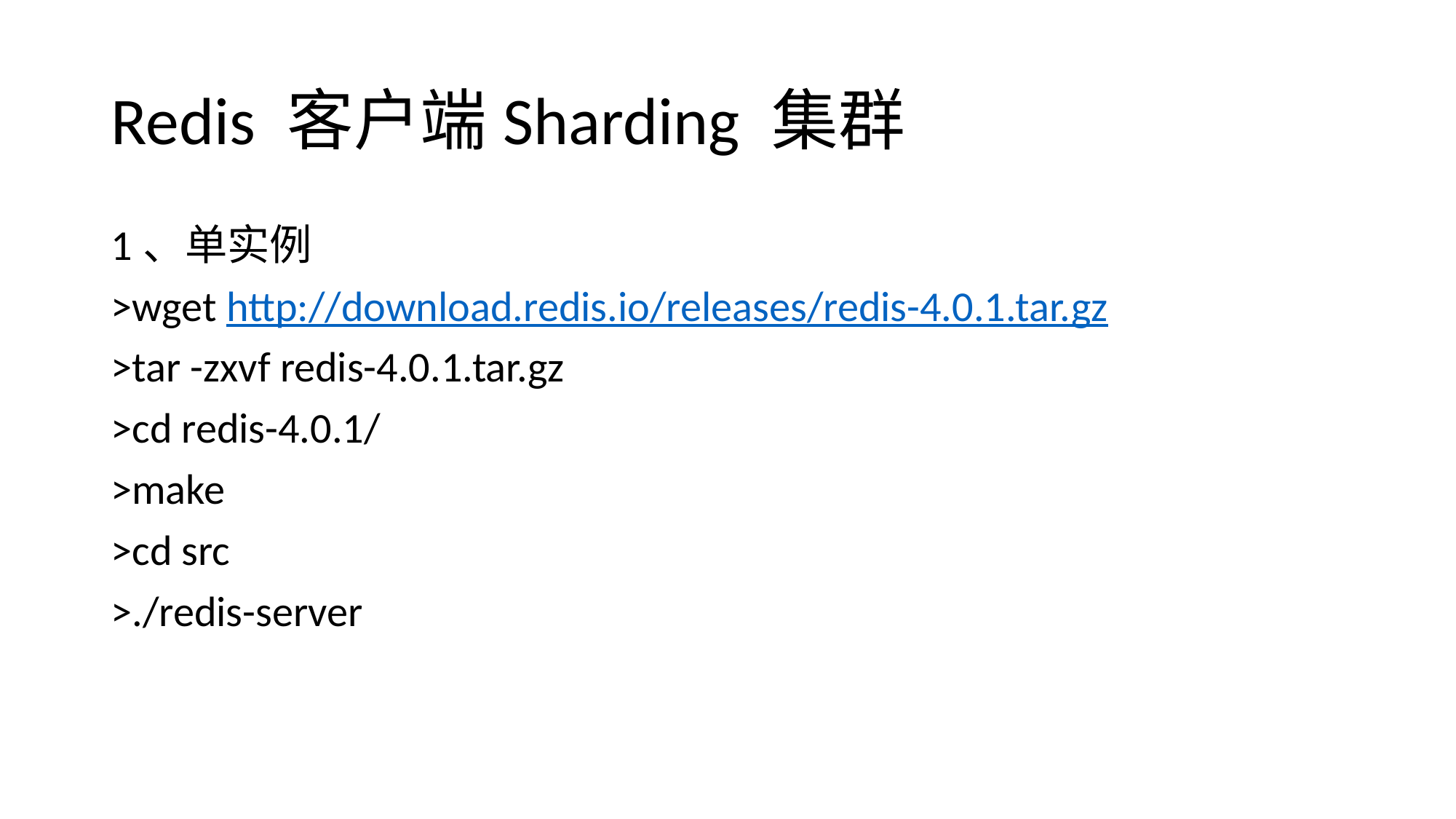

# Redis 客户端Sharding 集群
1、单实例
>wget http://download.redis.io/releases/redis-4.0.1.tar.gz
>tar -zxvf redis-4.0.1.tar.gz
>cd redis-4.0.1/
>make
>cd src
>./redis-server